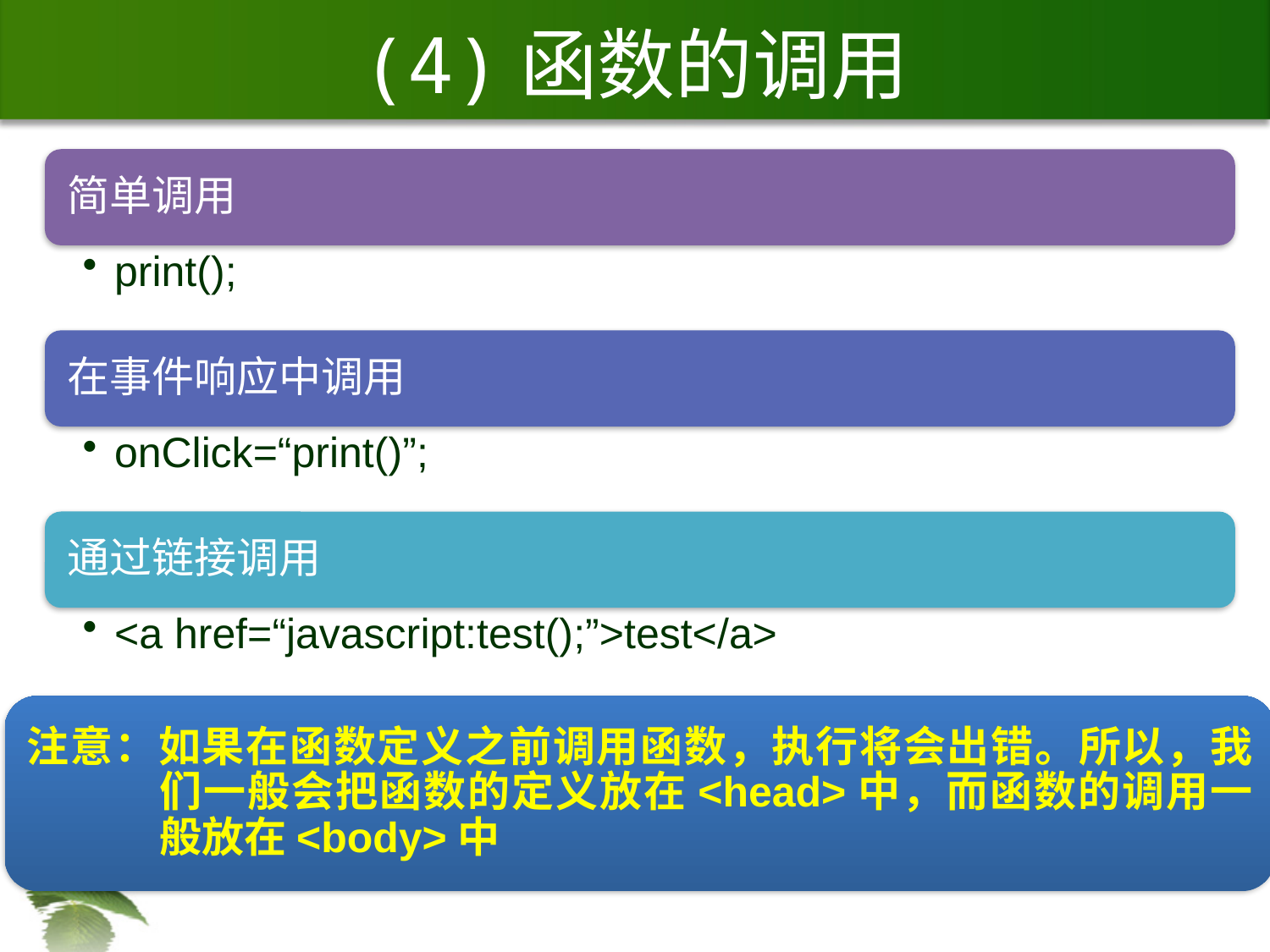

# (4)函数的调用
简单调用
print();
在事件响应中调用
onClick=“print()”;
通过链接调用
<a href=“javascript:test();”>test</a>

注意：如果在函数定义之前调用函数，执行将会出错。所以，我们一般会把函数的定义放在<head>中，而函数的调用一般放在<body>中